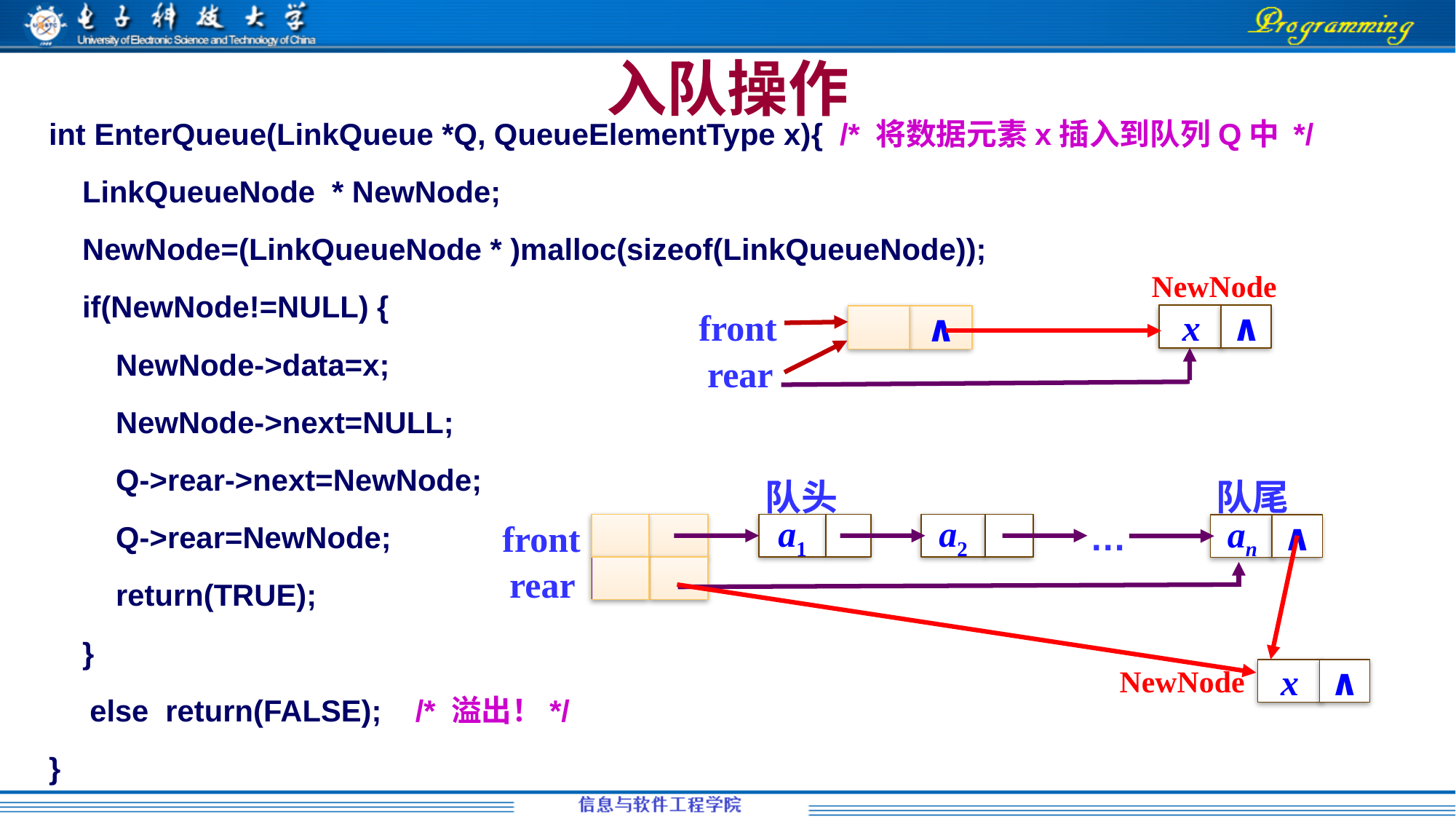

# 入队操作
int EnterQueue(LinkQueue *Q, QueueElementType x){  /* 将数据元素x插入到队列Q中 */
    LinkQueueNode  * NewNode;
    NewNode=(LinkQueueNode * )malloc(sizeof(LinkQueueNode));
    if(NewNode!=NULL) {
        NewNode->data=x;
        NewNode->next=NULL;
        Q->rear->next=NewNode;
        Q->rear=NewNode;
        return(TRUE);
    }
	else  return(FALSE);    /* 溢出！*/
}
NewNode
x
∧
front

∧
rear

队头
队尾
…
front

a1

a2

an
∧

rear

NewNode
x
∧